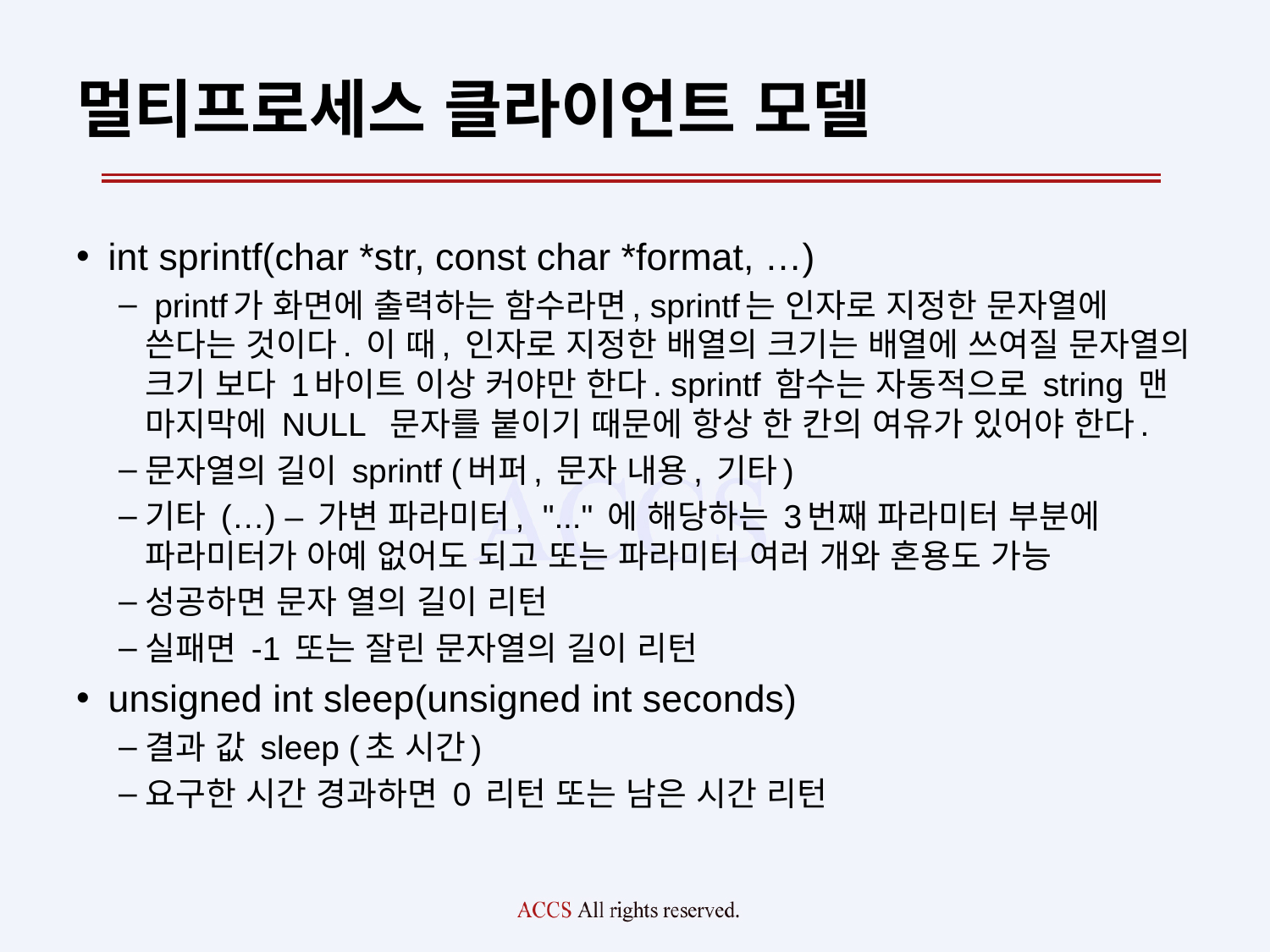

# 멀티프로세스 클라이언트 모델
int sprintf(char *str, const char *format, …)
 printf가 화면에 출력하는 함수라면, sprintf는 인자로 지정한 문자열에 쓴다는 것이다. 이 때, 인자로 지정한 배열의 크기는 배열에 쓰여질 문자열의 크기 보다 1바이트 이상 커야만 한다. sprintf 함수는 자동적으로 string 맨 마지막에 NULL  문자를 붙이기 때문에 항상 한 칸의 여유가 있어야 한다.
문자열의 길이 sprintf (버퍼, 문자 내용, 기타)
기타 (…) – 가변 파라미터,  "..." 에 해당하는 3번째 파라미터 부분에 파라미터가 아예 없어도 되고 또는 파라미터 여러 개와 혼용도 가능
성공하면 문자 열의 길이 리턴
실패면 -1 또는 잘린 문자열의 길이 리턴
unsigned int sleep(unsigned int seconds)
결과 값 sleep (초 시간)
요구한 시간 경과하면 0 리턴 또는 남은 시간 리턴